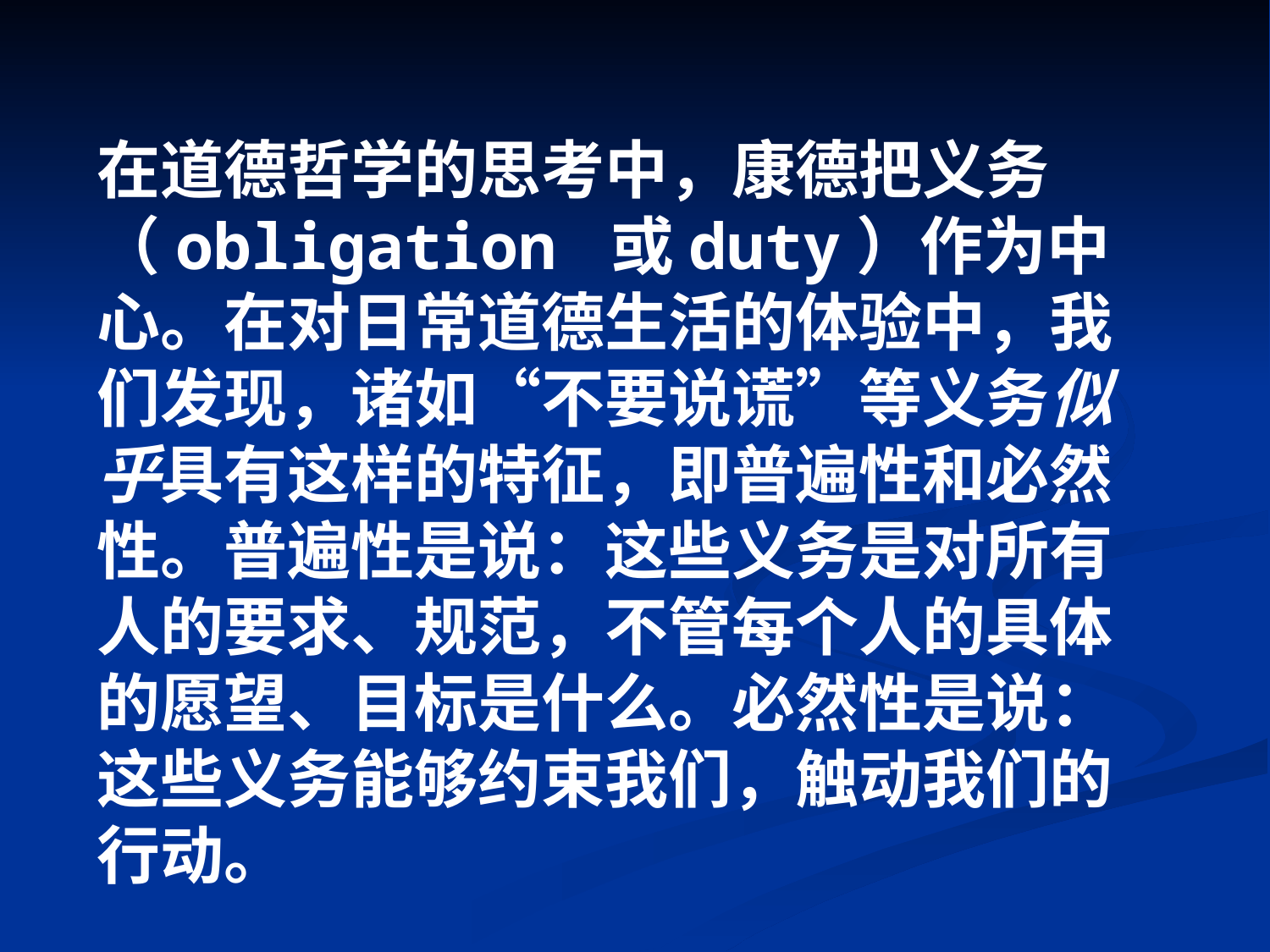

在道德哲学的思考中，康德把义务（obligation 或duty）作为中心。在对日常道德生活的体验中，我们发现，诸如“不要说谎”等义务似乎具有这样的特征，即普遍性和必然性。普遍性是说：这些义务是对所有人的要求、规范，不管每个人的具体的愿望、目标是什么。必然性是说：这些义务能够约束我们，触动我们的行动。